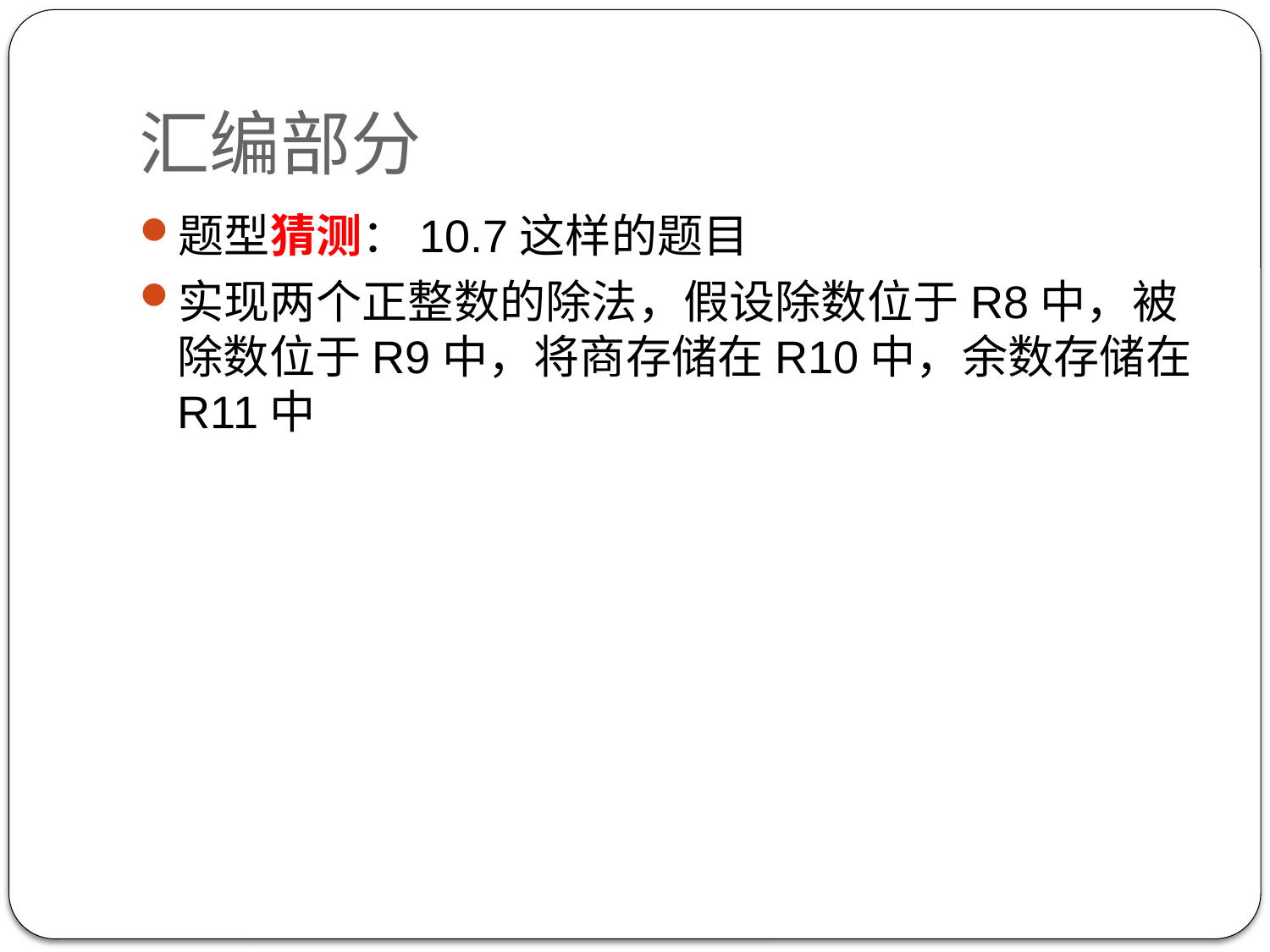

# 汇编部分
题型猜测：10.7这样的题目
实现两个正整数的除法，假设除数位于R8中，被除数位于R9中，将商存储在R10中，余数存储在R11中